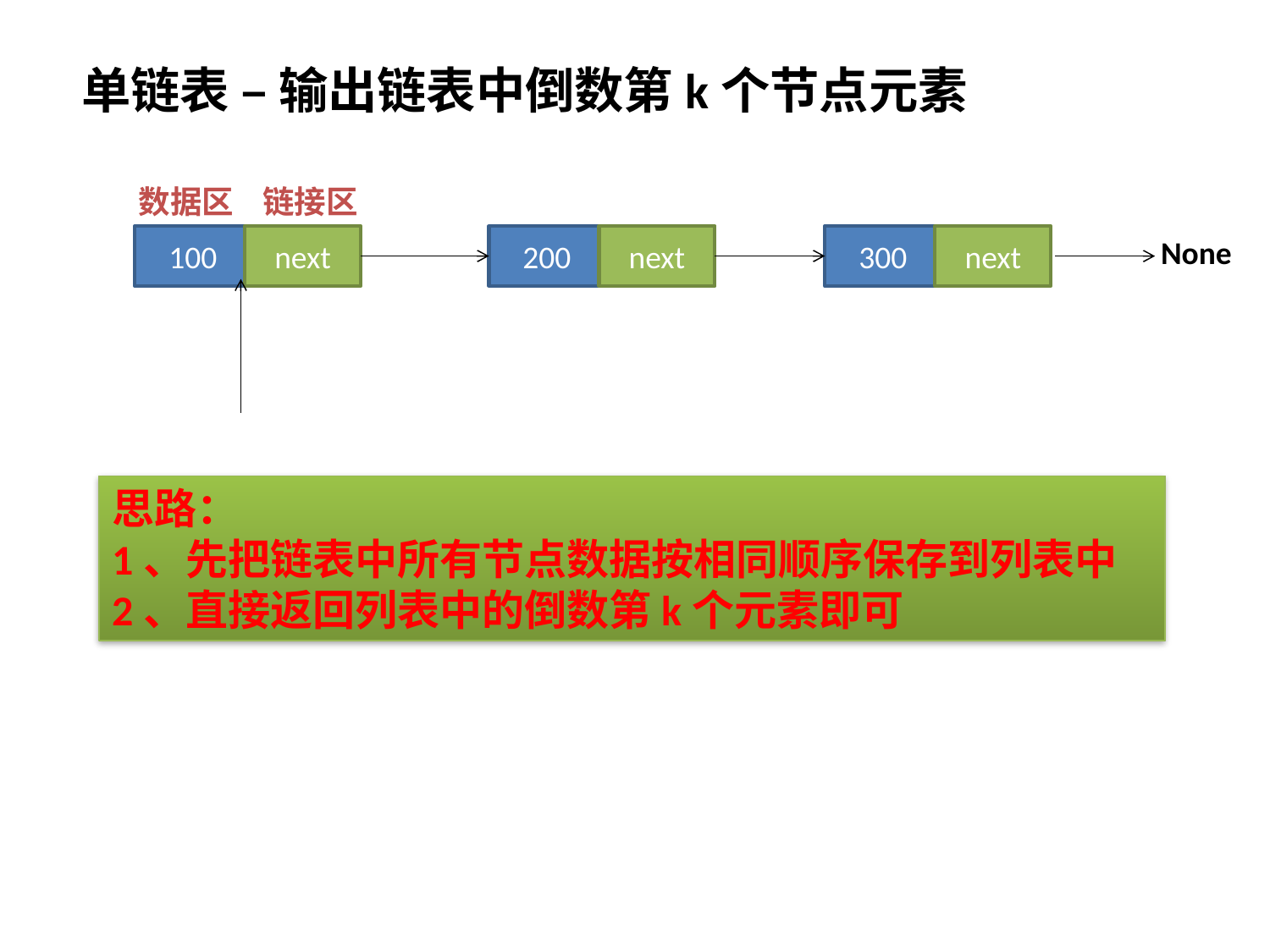

单链表 – 输出链表中倒数第k个节点元素
数据区    链接区
100
next
200
next
300
next
None
思路：
1、先把链表中所有节点数据按相同顺序保存到列表中
2、直接返回列表中的倒数第k个元素即可